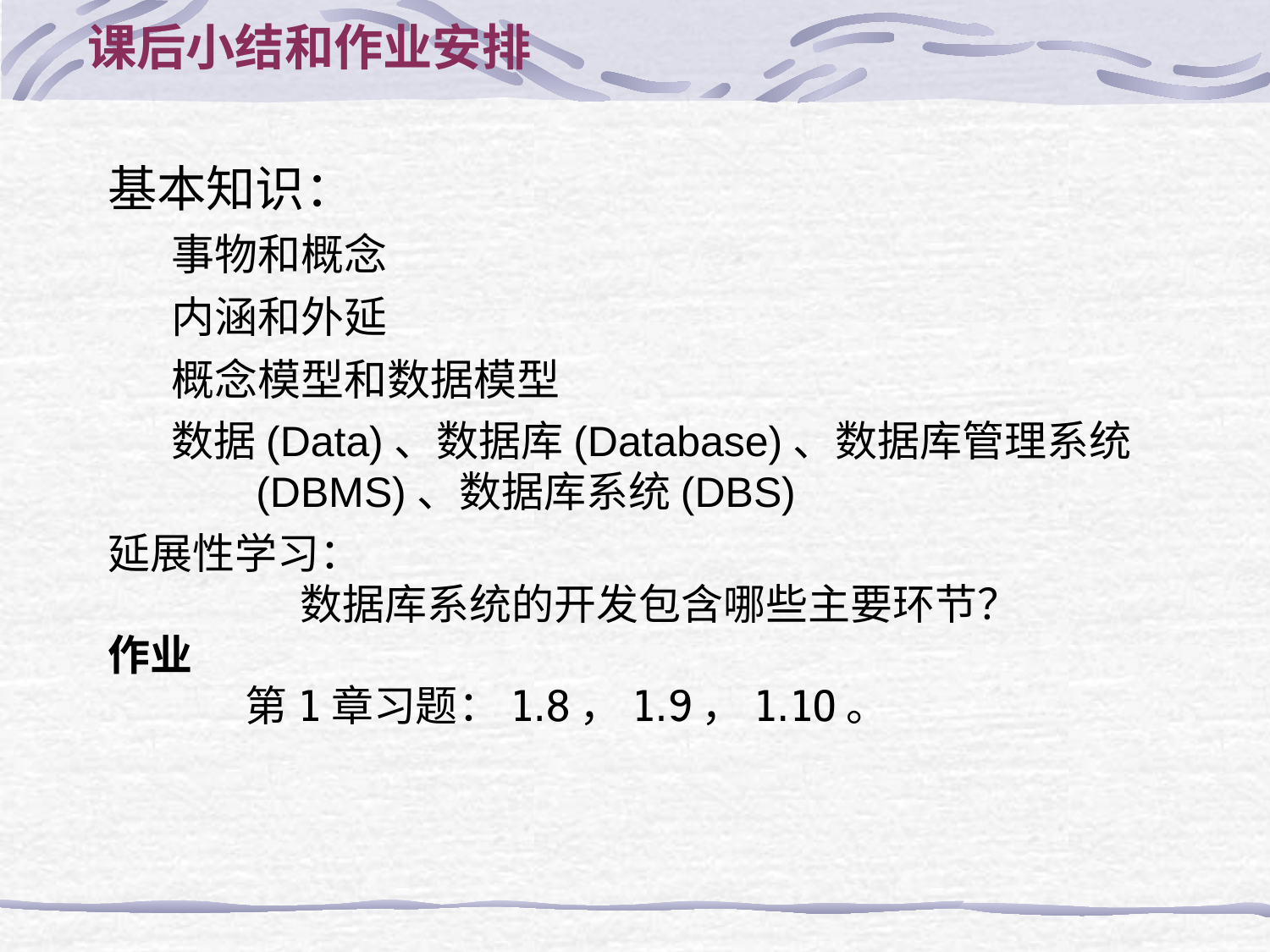

课后小结和作业安排
基本知识：
事物和概念
内涵和外延
概念模型和数据模型
数据(Data)、数据库(Database)、数据库管理系统(DBMS)、数据库系统(DBS)
延展性学习：
数据库系统的开发包含哪些主要环节？
作业
	第1章习题：1.8，1.9，1.10。
44